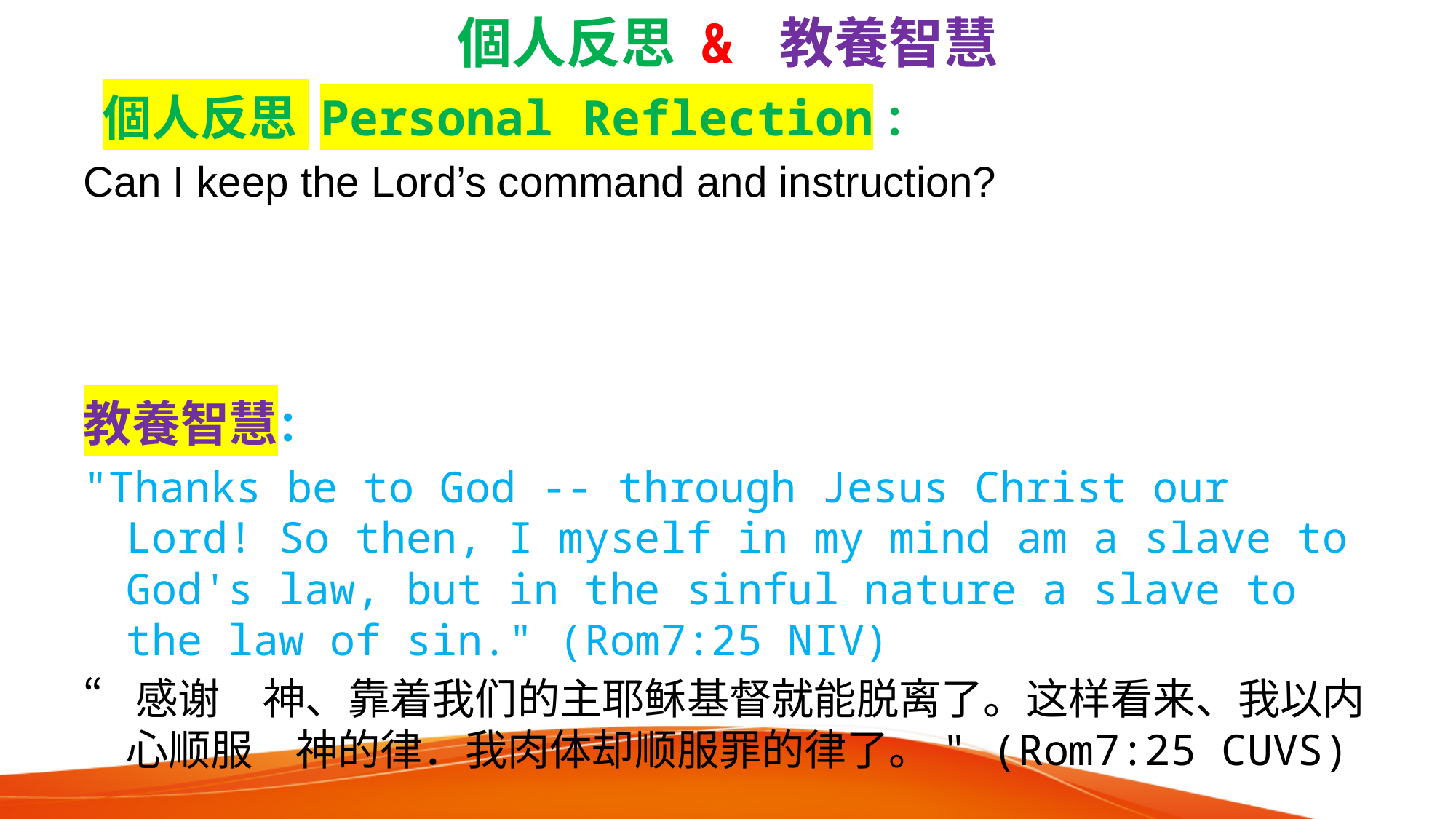

# 個人反思 & 教養智慧
 個人反思 Personal Reflection：
Can I keep the Lord’s command and instruction?

教養智慧：
"Thanks be to God -- through Jesus Christ our Lord! So then, I myself in my mind am a slave to God's law, but in the sinful nature a slave to the law of sin." (Rom7:25 NIV)
“感谢　神、靠着我们的主耶稣基督就能脱离了。这样看来、我以内心顺服　神的律．我肉体却顺服罪的律了。" (Rom7:25 CUVS)